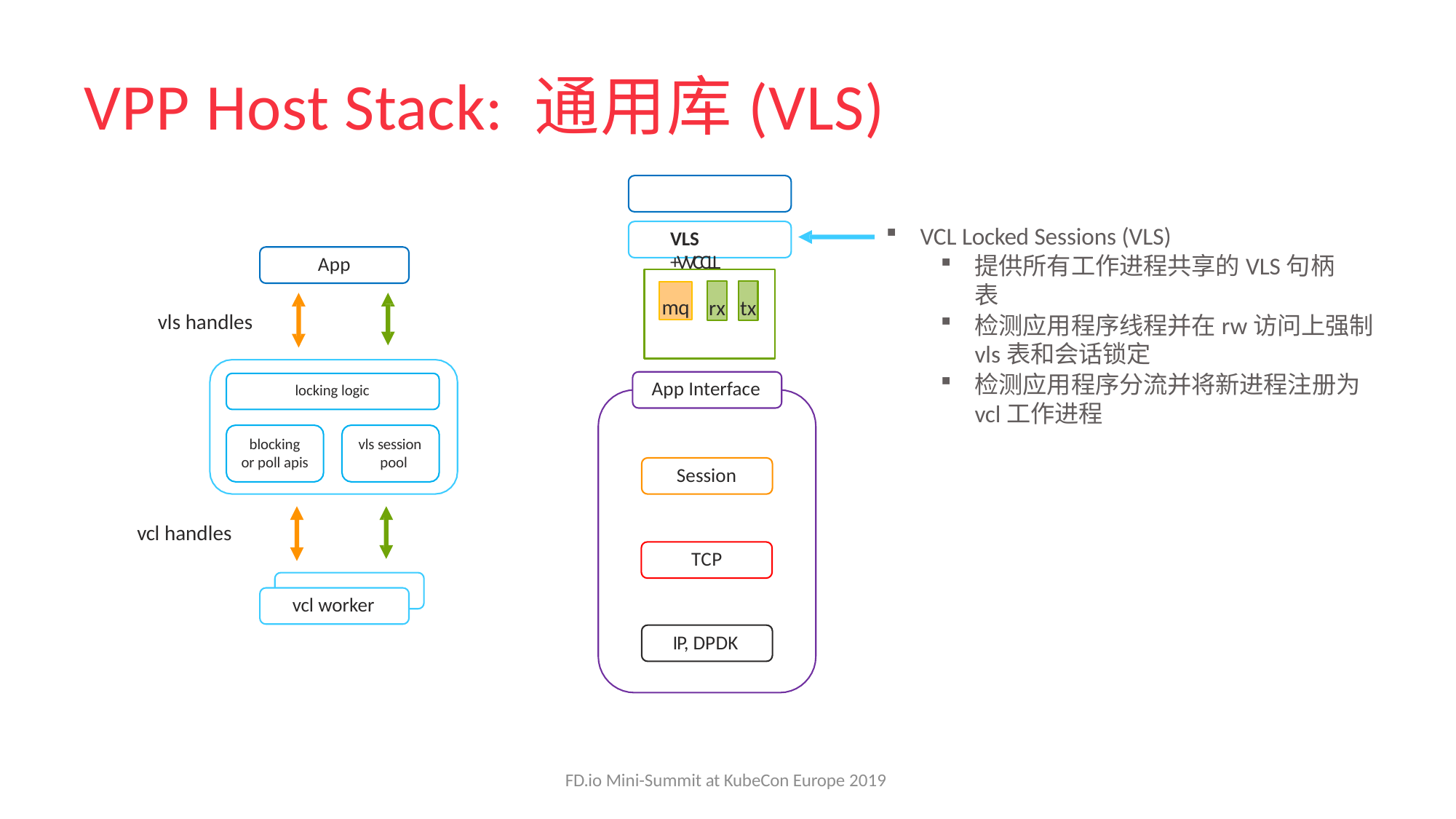

# VPP Host Stack: 通用库(VLS)

App
VCL Locked Sessions (VLS)

VLS +VVCCLL

提供所有工作进程共享的VLS句柄表
检测应用程序线程并在rw访问上强制vls表和会话锁定
检测应用程序分流并将新进程注册为vcl工作进程
App

rx
tx
mq

vls handles

App Interface
locking logic

blocking  or poll apis
vls session  pool

Session

vcl handles

TCP

vcl worker

IP, DPDK
FD.io Mini-Summit at KubeCon Europe 2019